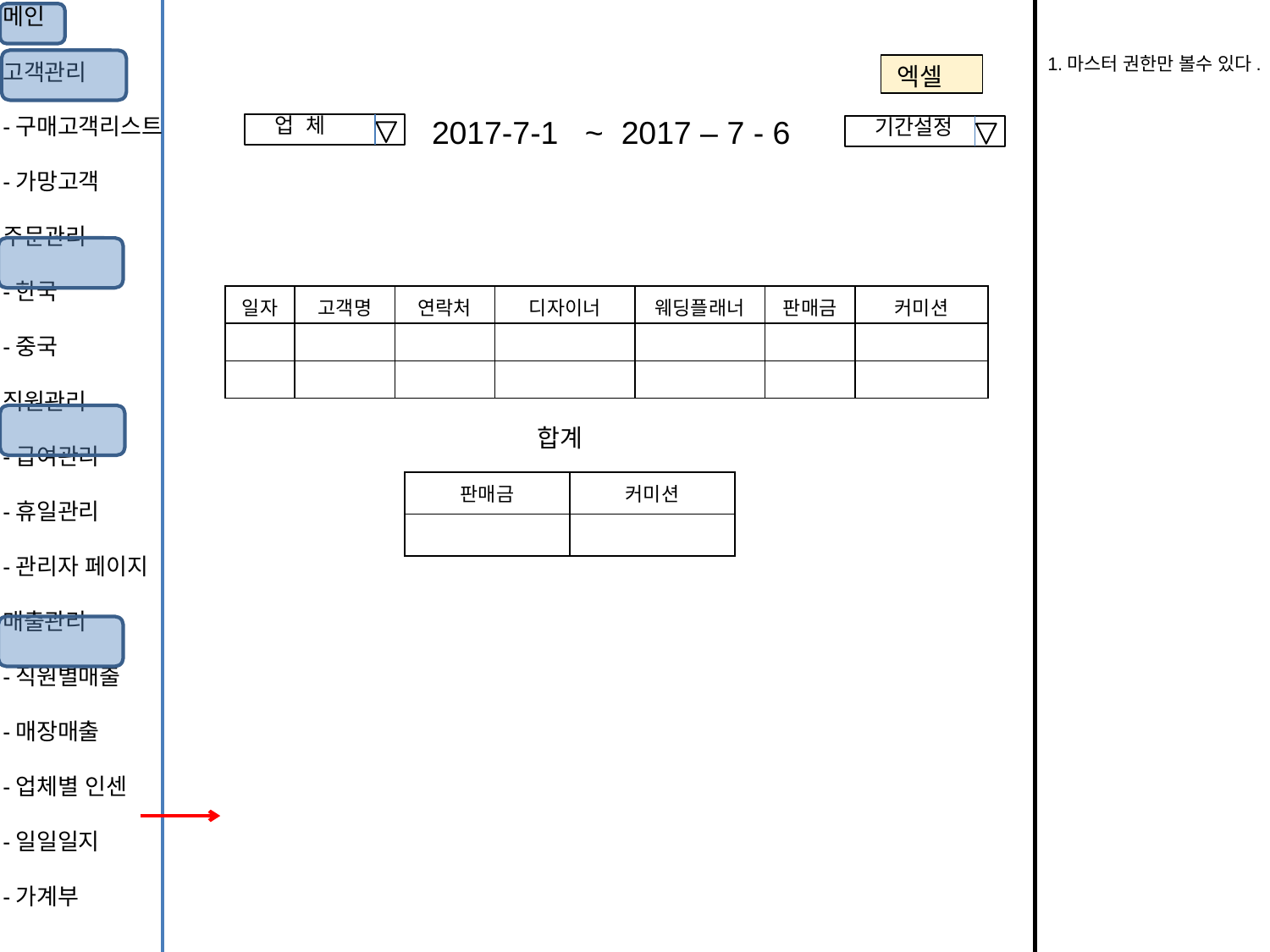

메인

고객관리

-구매고객리스트

-가망고객

주문관리

-한국

-중국

직원관리

-급여관리

-휴일관리

-관리자 페이지

매출관리

-직원별매출

-매장매출

-업체별 인센

-일일일지

-가계부

1.마스터 권한만 볼수 있다.

엑셀
업  체
     2017-7-1   ~  2017 – 7 - 6
기간설정

| 일자 | 고객명 | 연락처 | 디자이너 | 웨딩플래너 | 판매금 | 커미션 |
| --- | --- | --- | --- | --- | --- | --- |
|  |  |  |  |  |  |  |
|  |  |  |  |  |  |  |
합계
| 판매금 | 커미션 |
| --- | --- |
|  |  |